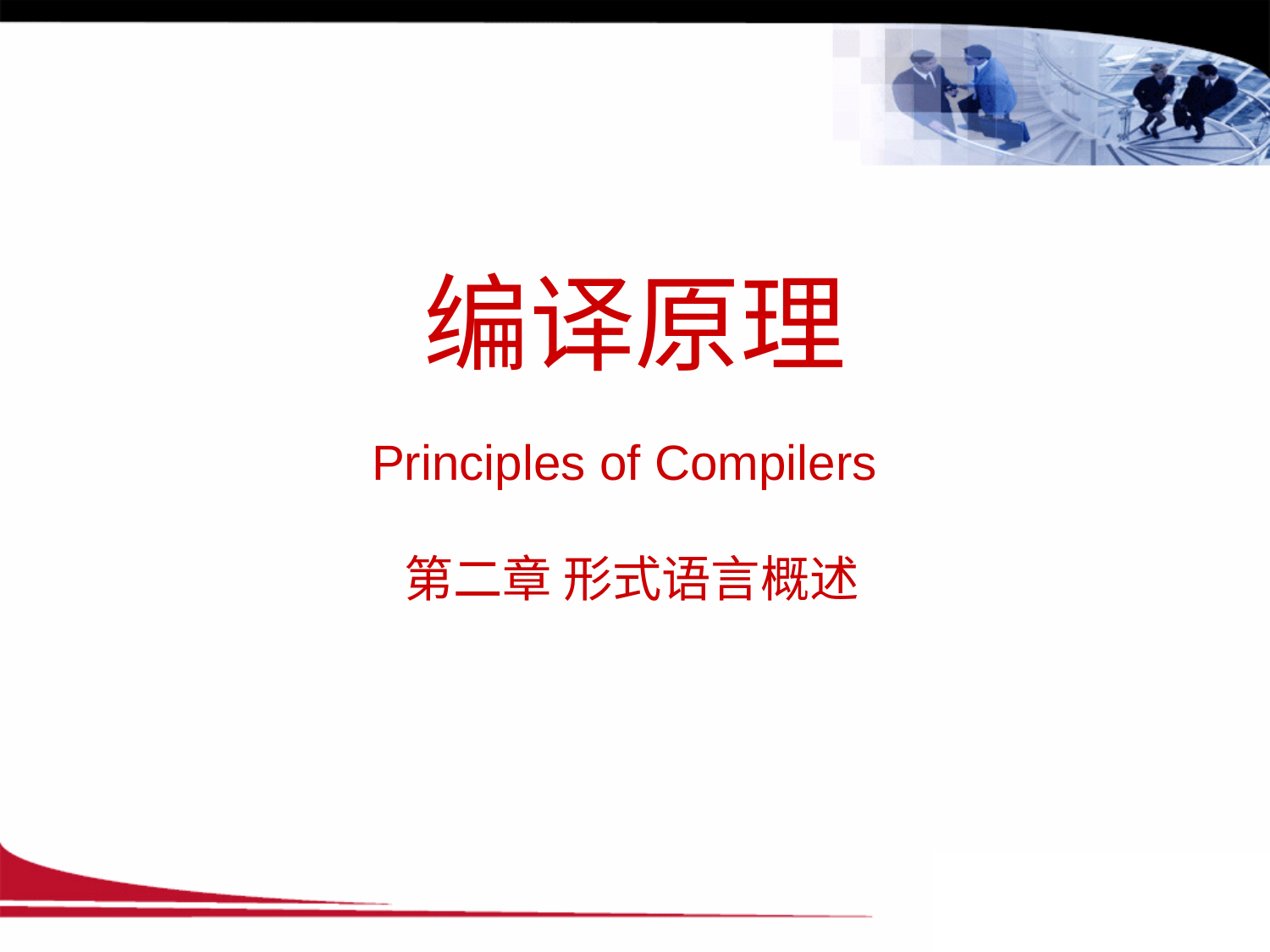

# 编译原理
Principles of Compilers
第二章 形式语言概述